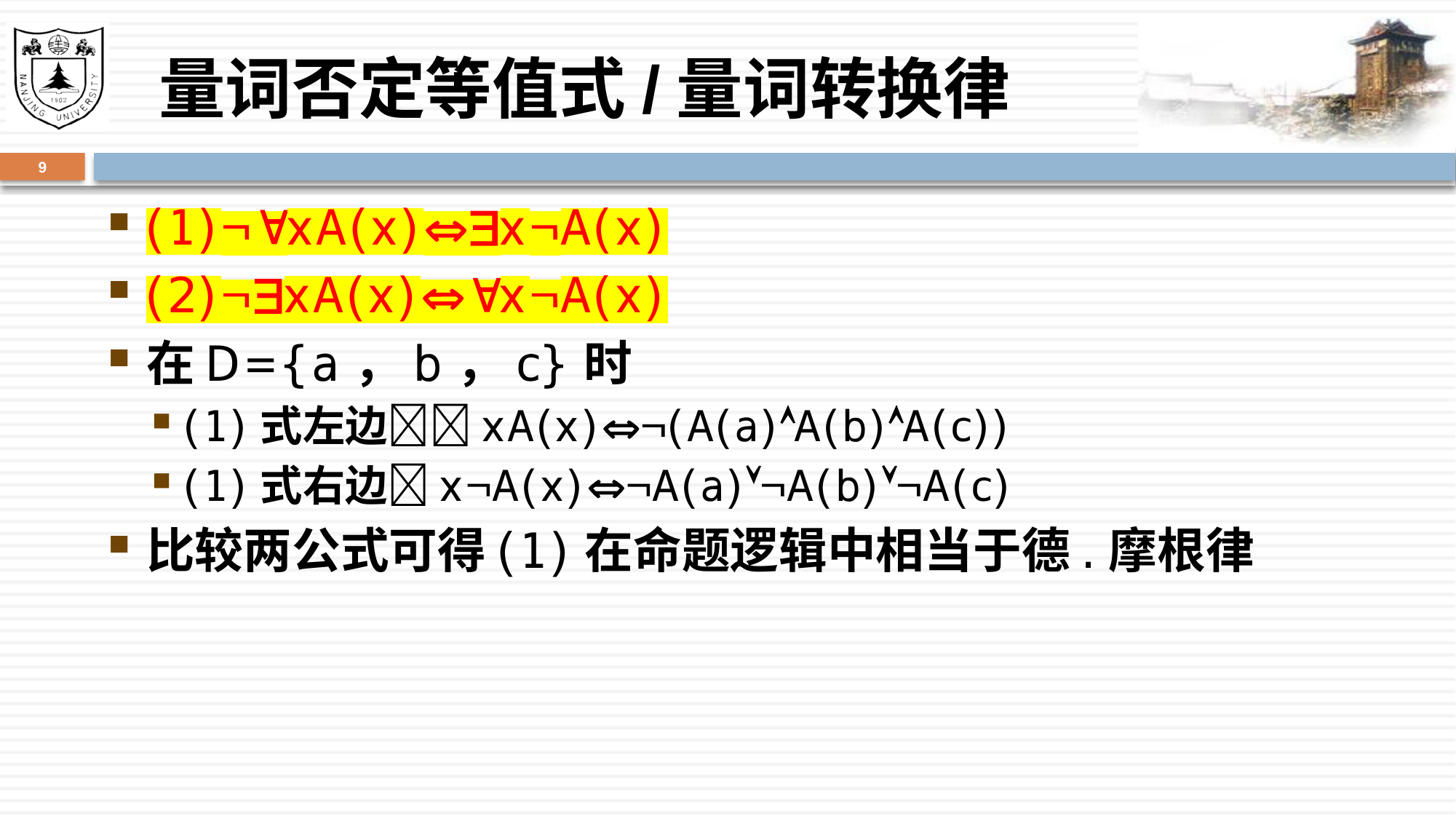

# 量词否定等值式/量词转换律
9
(1)¬∀xA(x)⇔∃x¬A(x)
(2)¬∃xA(x)⇔∀x¬A(x)
在D={a，b，c}时
(1)式左边¬∀xA(x)⇔¬(A(a)∧A(b)∧A(c))
(1)式右边∃x¬A(x)⇔¬A(a)∨¬A(b)∨¬A(c)
比较两公式可得(1)在命题逻辑中相当于德.摩根律